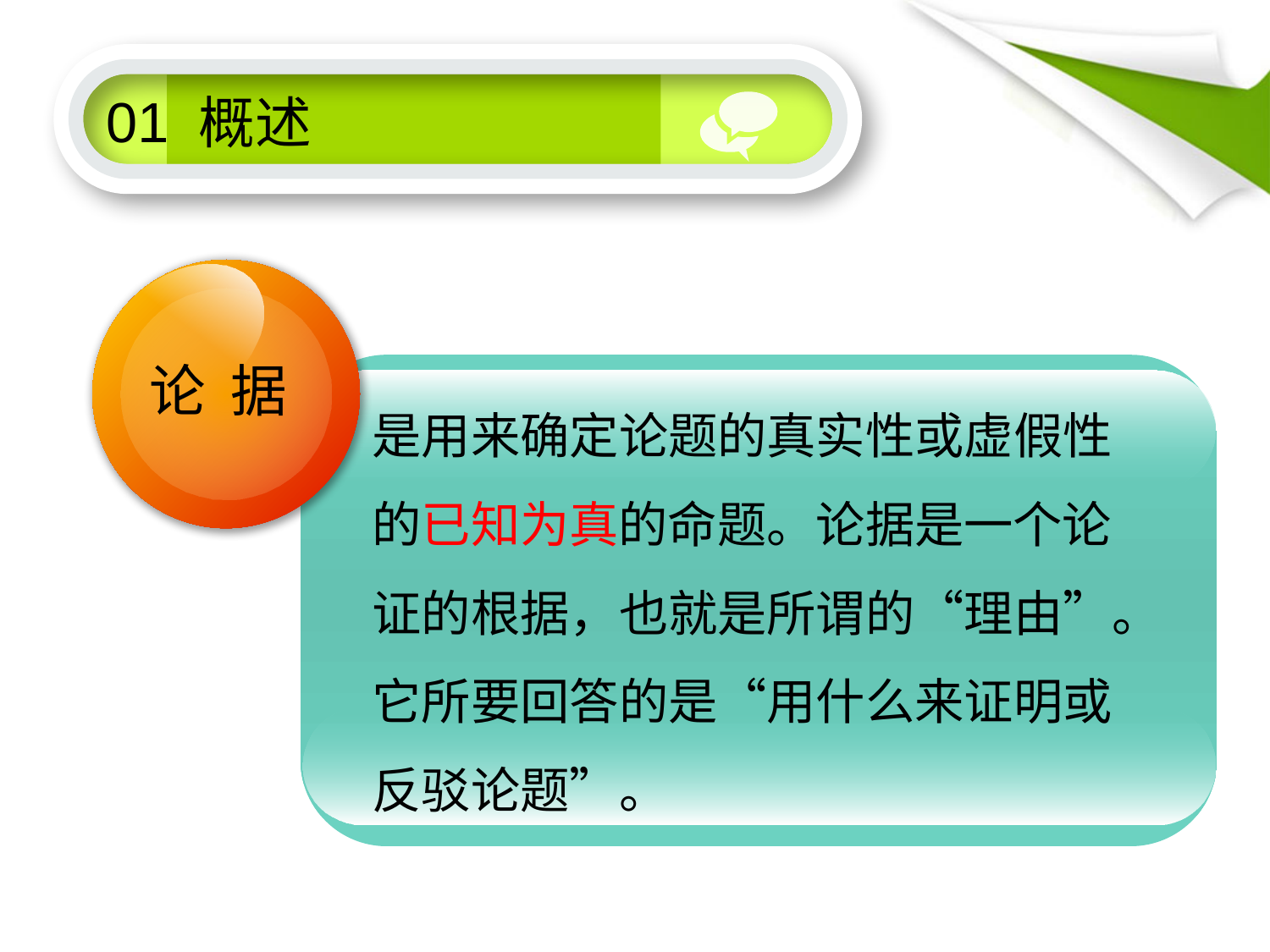

01
概述

A  —  B
B  —  A
论  据

是用来确定论题的真实性或虚假性的已知为真的命题。论据是一个论证的根据，也就是所谓的“理由”。它所要回答的是“用什么来证明或反驳论题”。